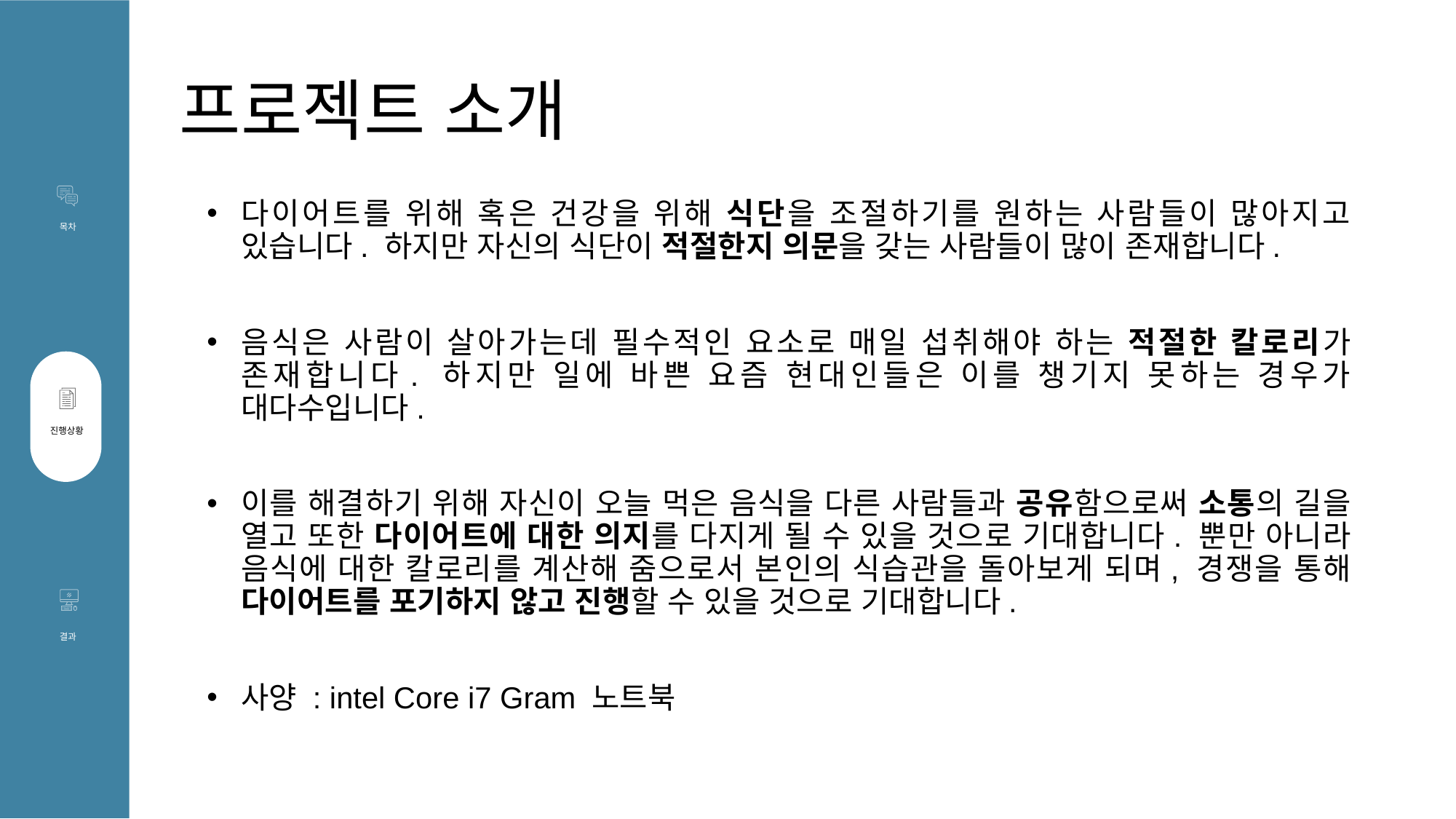

# 프로젝트 소개
다이어트를 위해 혹은 건강을 위해 식단을 조절하기를 원하는 사람들이 많아지고 있습니다. 하지만 자신의 식단이 적절한지 의문을 갖는 사람들이 많이 존재합니다.

음식은 사람이 살아가는데 필수적인 요소로 매일 섭취해야 하는 적절한 칼로리가 존재합니다. 하지만 일에 바쁜 요즘 현대인들은 이를 챙기지 못하는 경우가 대다수입니다.

이를 해결하기 위해 자신이 오늘 먹은 음식을 다른 사람들과 공유함으로써 소통의 길을 열고 또한 다이어트에 대한 의지를 다지게 될 수 있을 것으로 기대합니다. 뿐만 아니라 음식에 대한 칼로리를 계산해 줌으로서 본인의 식습관을 돌아보게 되며, 경쟁을 통해 다이어트를 포기하지 않고 진행할 수 있을 것으로 기대합니다.

사양 : intel Core i7 Gram 노트북